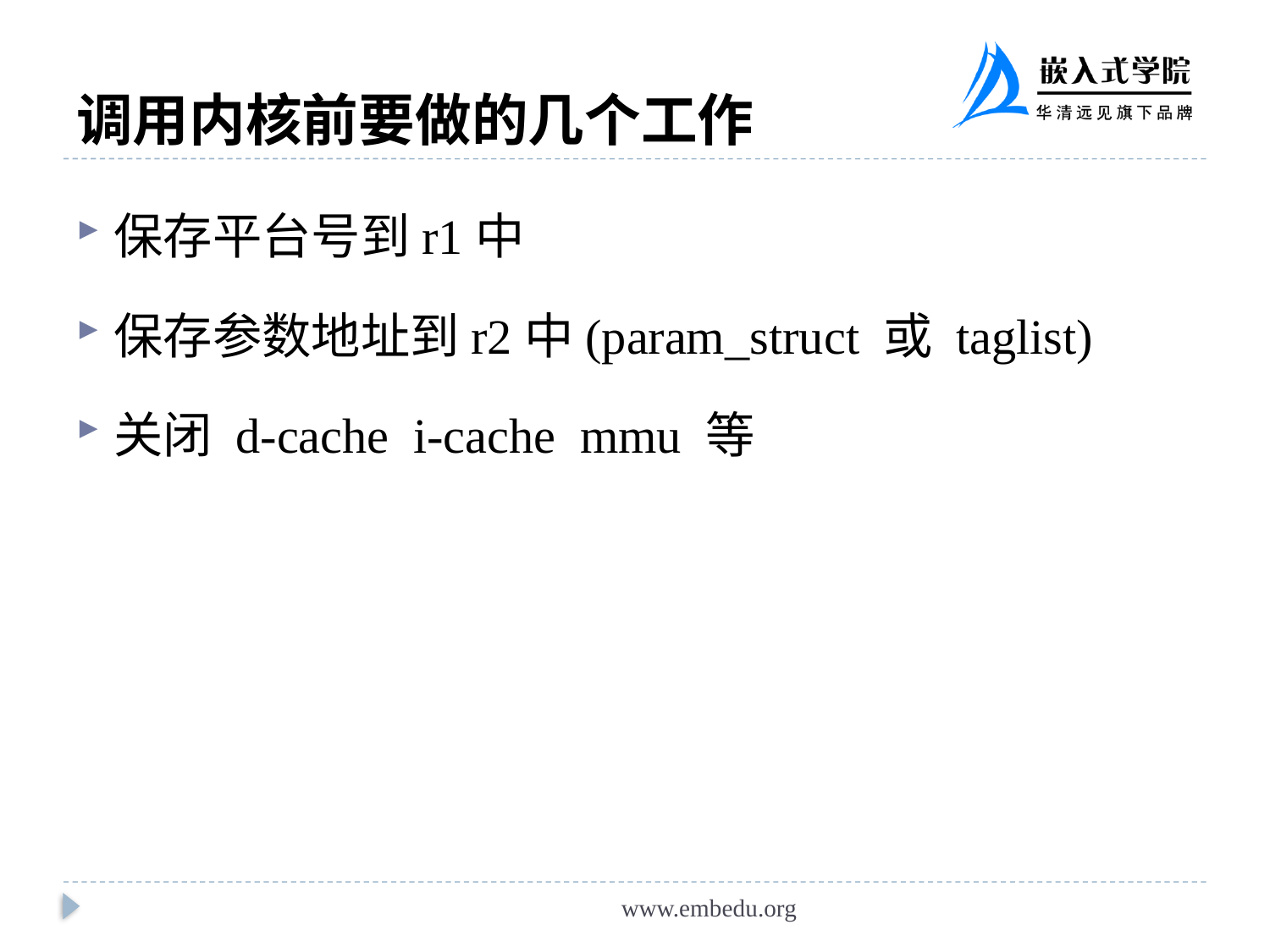

# 调用内核前要做的几个工作
保存平台号到r1中
保存参数地址到r2中(param_struct 或 taglist)
关闭 d-cache  i-cache  mmu 等
www.embedu.org